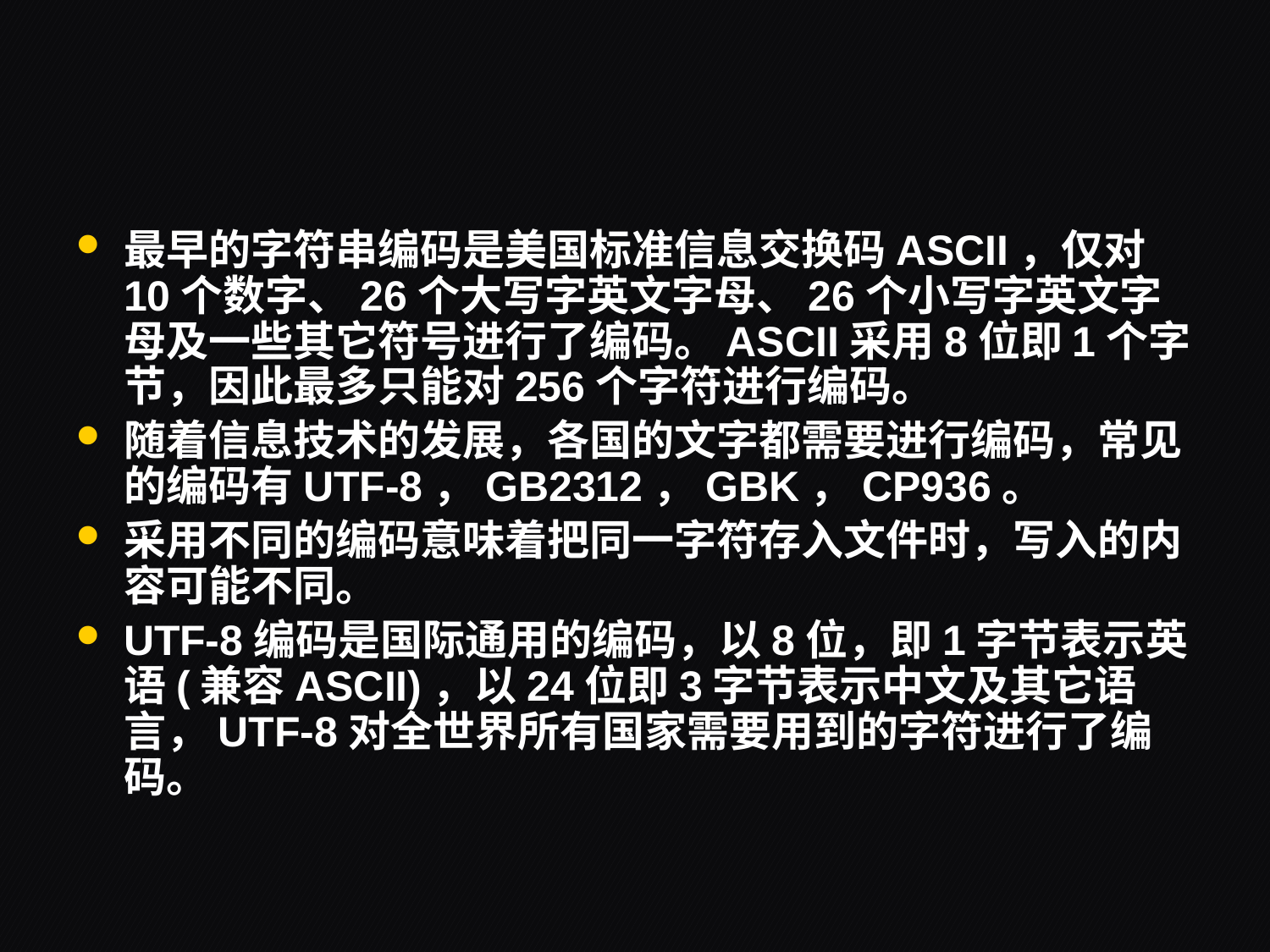

#
最早的字符串编码是美国标准信息交换码ASCII，仅对10个数字、26个大写字英文字母、26个小写字英文字母及一些其它符号进行了编码。ASCII采用8位即1个字节，因此最多只能对256个字符进行编码。
随着信息技术的发展，各国的文字都需要进行编码，常见的编码有UTF-8，GB2312，GBK，CP936。
采用不同的编码意味着把同一字符存入文件时，写入的内容可能不同。
UTF-8编码是国际通用的编码，以8位，即1字节表示英语(兼容ASCII)，以24位即3字节表示中文及其它语言，UTF-8对全世界所有国家需要用到的字符进行了编码。